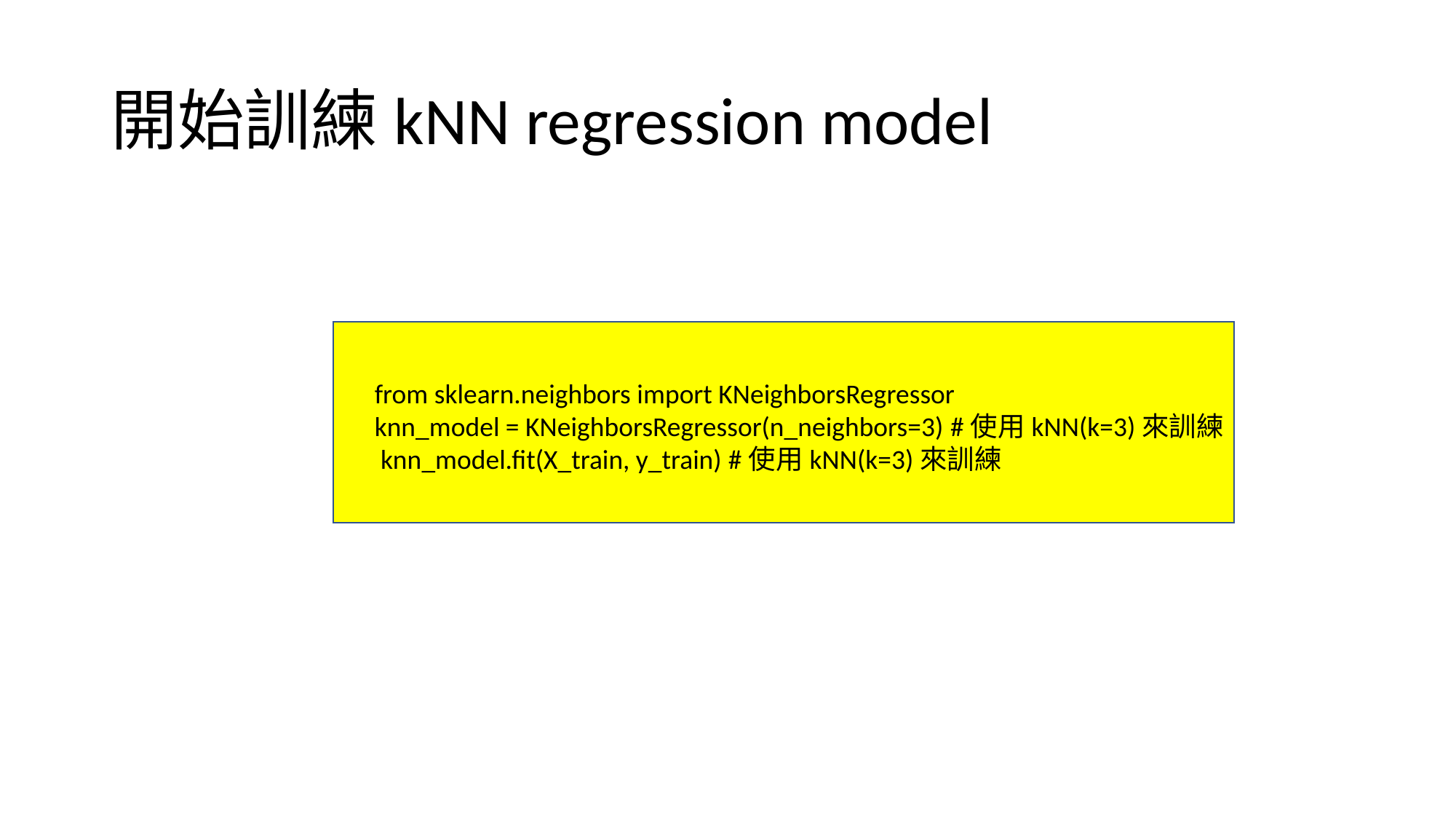

# 開始訓練kNN regression model

from sklearn.neighbors import KNeighborsRegressor
knn_model = KNeighborsRegressor(n_neighbors=3) #使用kNN(k=3)來訓練
 knn_model.fit(X_train, y_train) #使用kNN(k=3)來訓練